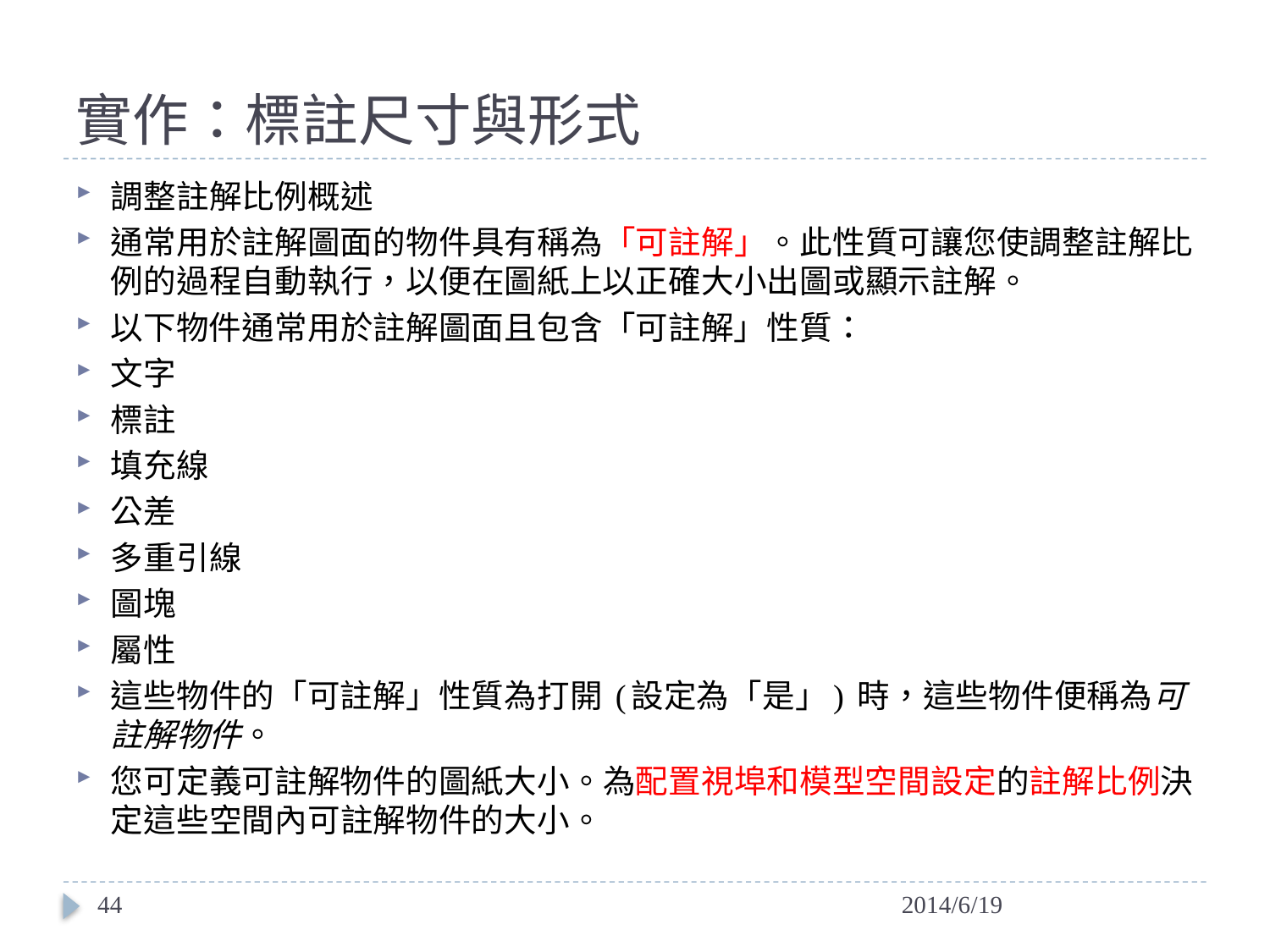

# 實作：標註尺寸與形式
調整註解比例概述
通常用於註解圖面的物件具有稱為「可註解」。此性質可讓您使調整註解比例的過程自動執行，以便在圖紙上以正確大小出圖或顯示註解。
以下物件通常用於註解圖面且包含「可註解」性質：
文字
標註
填充線
公差
多重引線
圖塊
屬性
這些物件的「可註解」性質為打開 (設定為「是」) 時，這些物件便稱為可註解物件。
您可定義可註解物件的圖紙大小。為配置視埠和模型空間設定的註解比例決定這些空間內可註解物件的大小。

44
2014/6/19